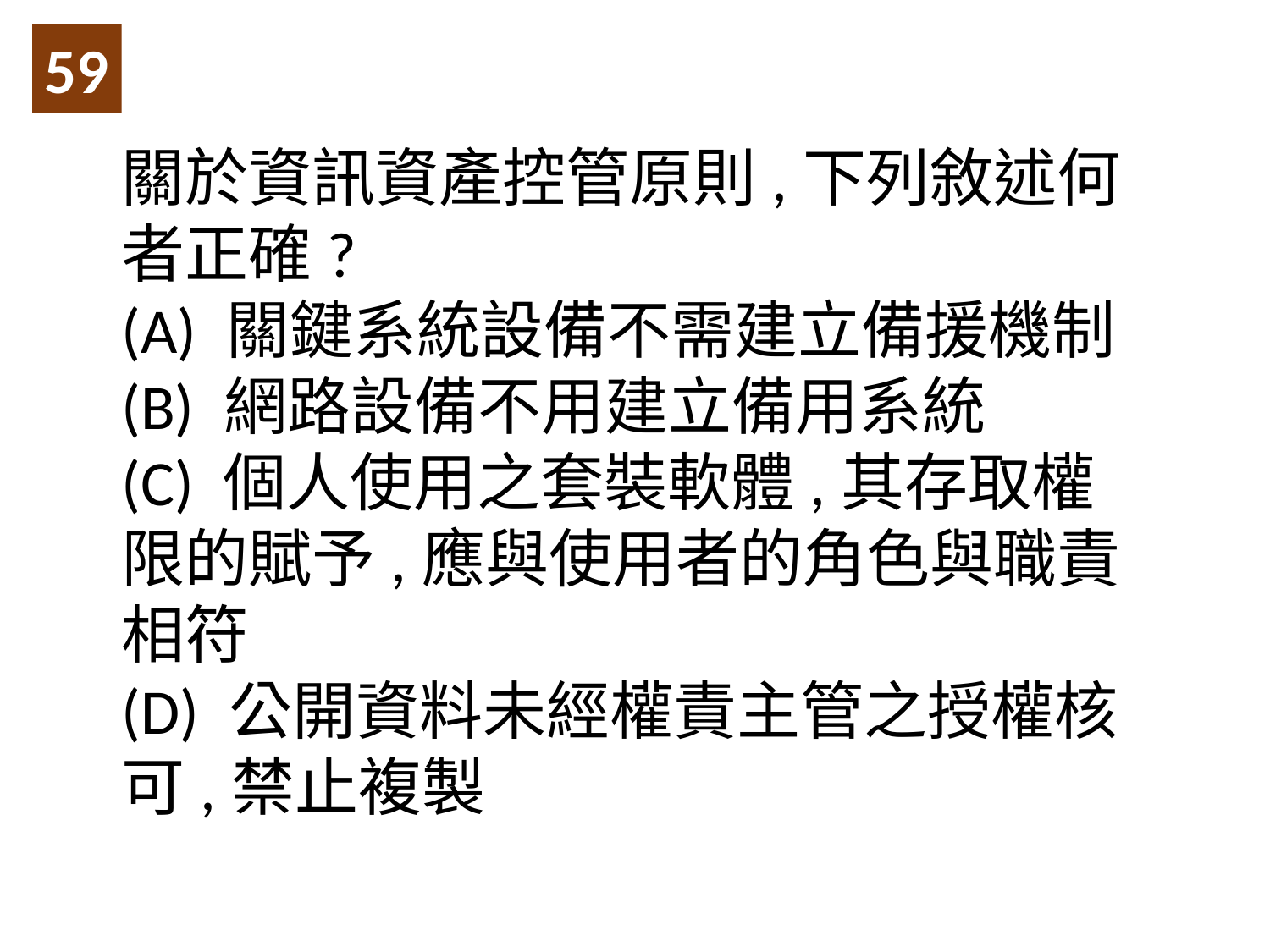

59
關於資訊資產控管原則,下列敘述何者正確?
(A) 關鍵系統設備不需建立備援機制
(B) 網路設備不用建立備用系統
(C) 個人使用之套裝軟體,其存取權限的賦予,應與使用者的角色與職責相符
(D) 公開資料未經權責主管之授權核可,禁止複製